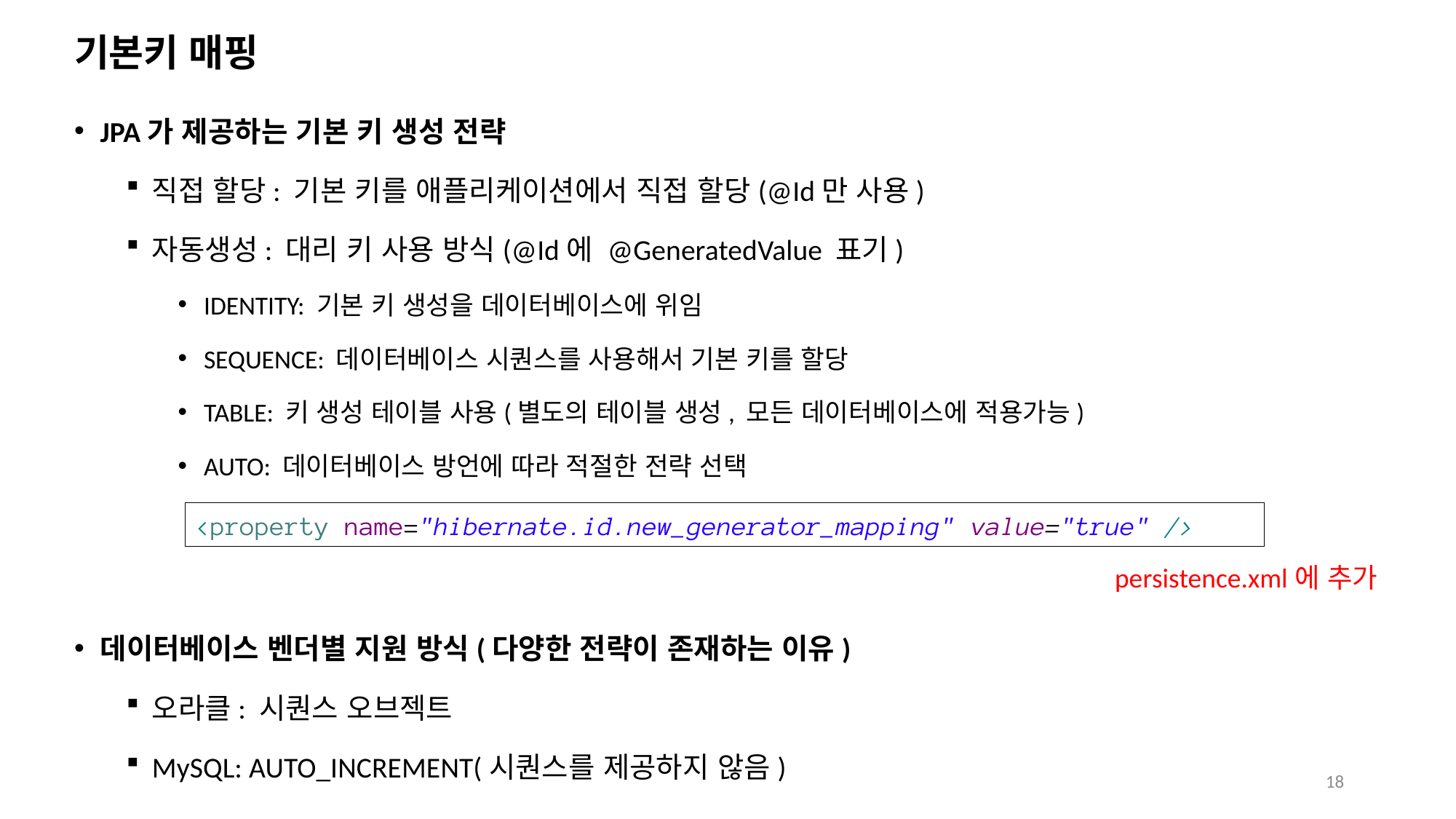

# 기본키 매핑
JPA가 제공하는 기본 키 생성 전략
직접 할당: 기본 키를 애플리케이션에서 직접 할당(@Id만 사용)
자동생성: 대리 키 사용 방식(@Id에 @GeneratedValue 표기)
IDENTITY: 기본 키 생성을 데이터베이스에 위임
SEQUENCE: 데이터베이스 시퀀스를 사용해서 기본 키를 할당
TABLE: 키 생성 테이블 사용(별도의 테이블 생성, 모든 데이터베이스에 적용가능)
AUTO: 데이터베이스 방언에 따라 적절한 전략 선택

데이터베이스 벤더별 지원 방식(다양한 전략이 존재하는 이유)
오라클: 시퀀스 오브젝트
MySQL: AUTO_INCREMENT(시퀀스를 제공하지 않음)

<property name="hibernate.id.new_generator_mapping" value="true" />
persistence.xml에 추가
18